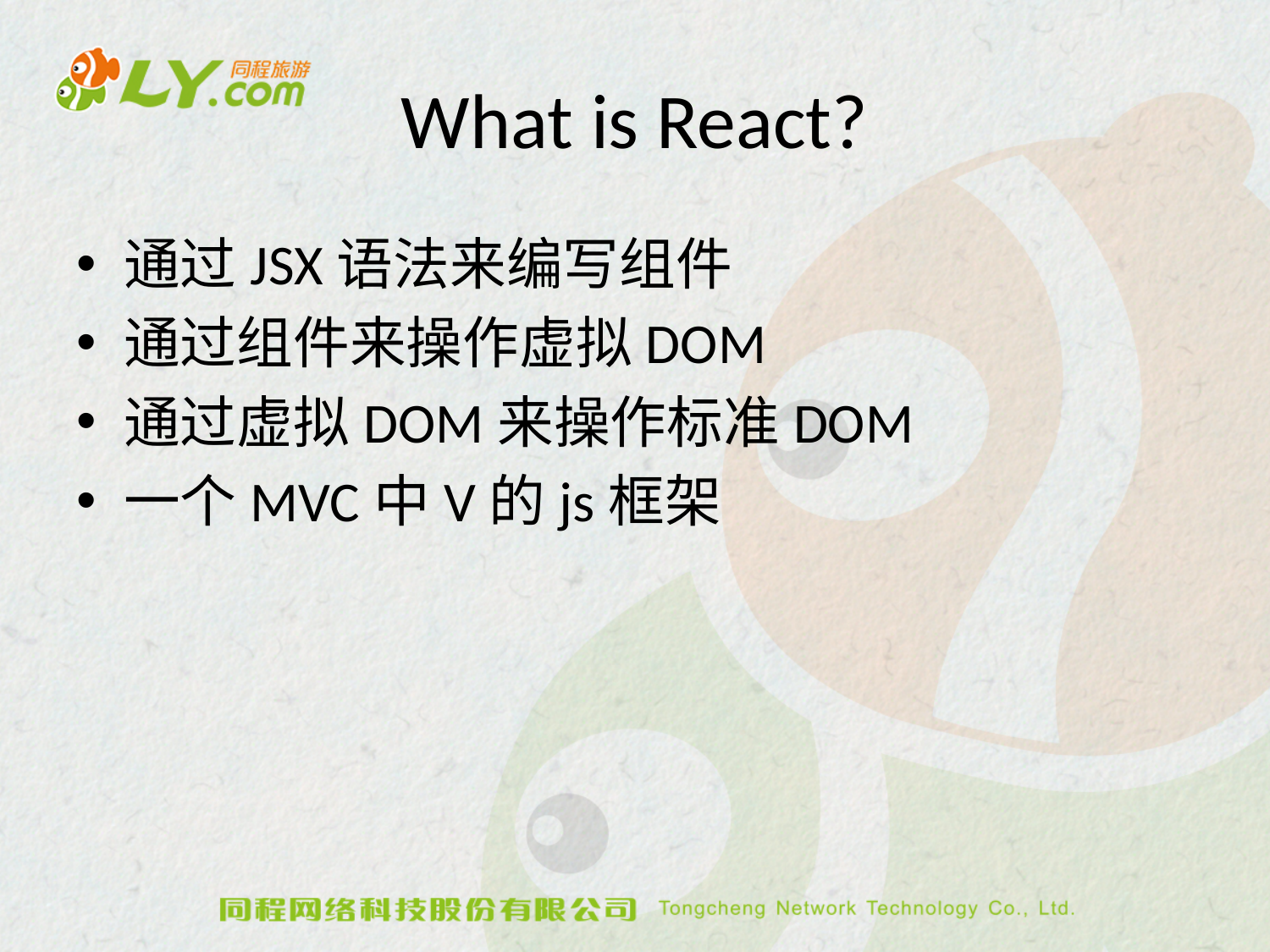

# What is React?
通过JSX语法来编写组件
通过组件来操作虚拟DOM
通过虚拟DOM来操作标准DOM
一个MVC中V的js框架